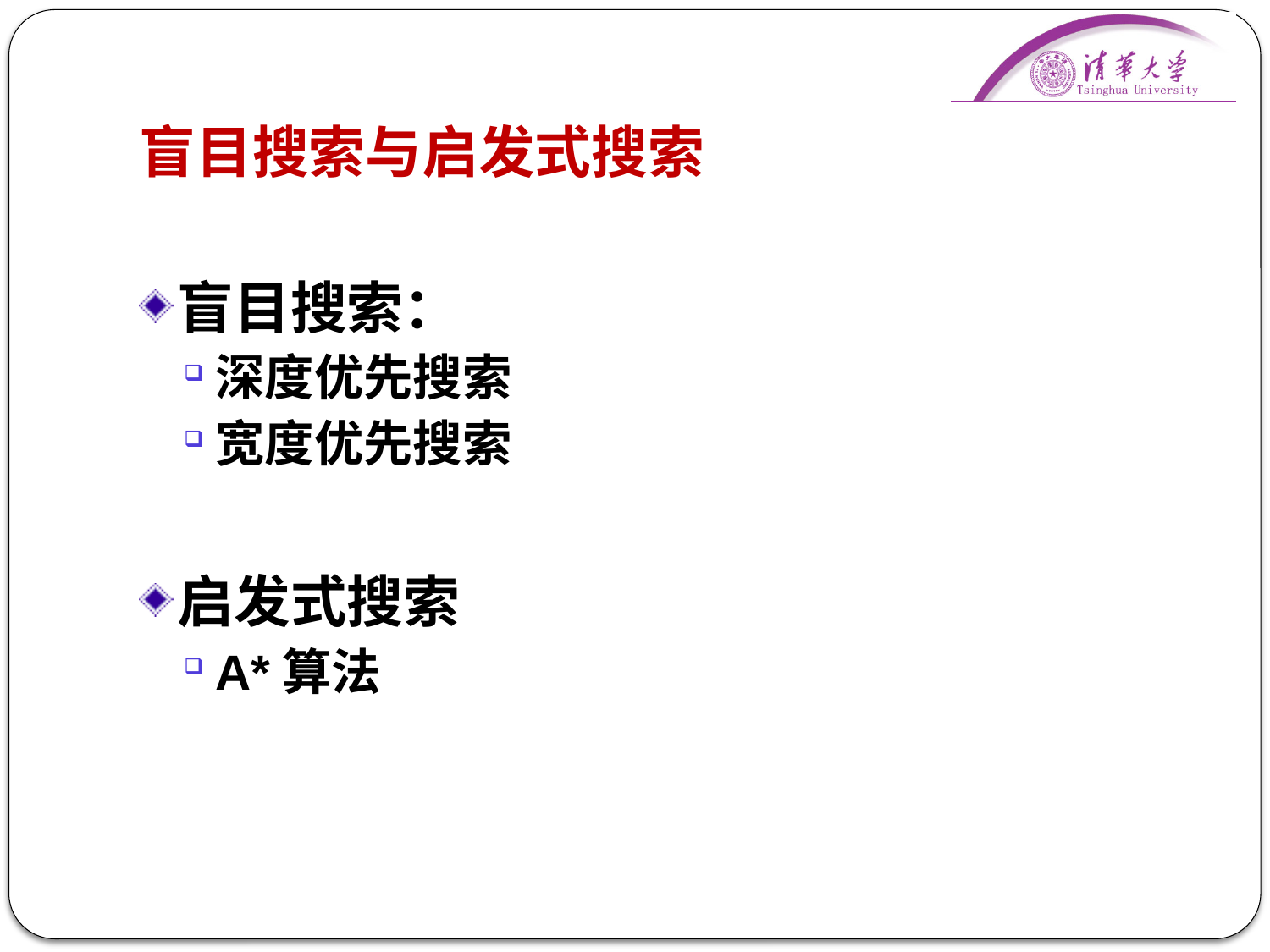

# 盲目搜索与启发式搜索

盲目搜索：
深度优先搜索
宽度优先搜索

启发式搜索
A*算法